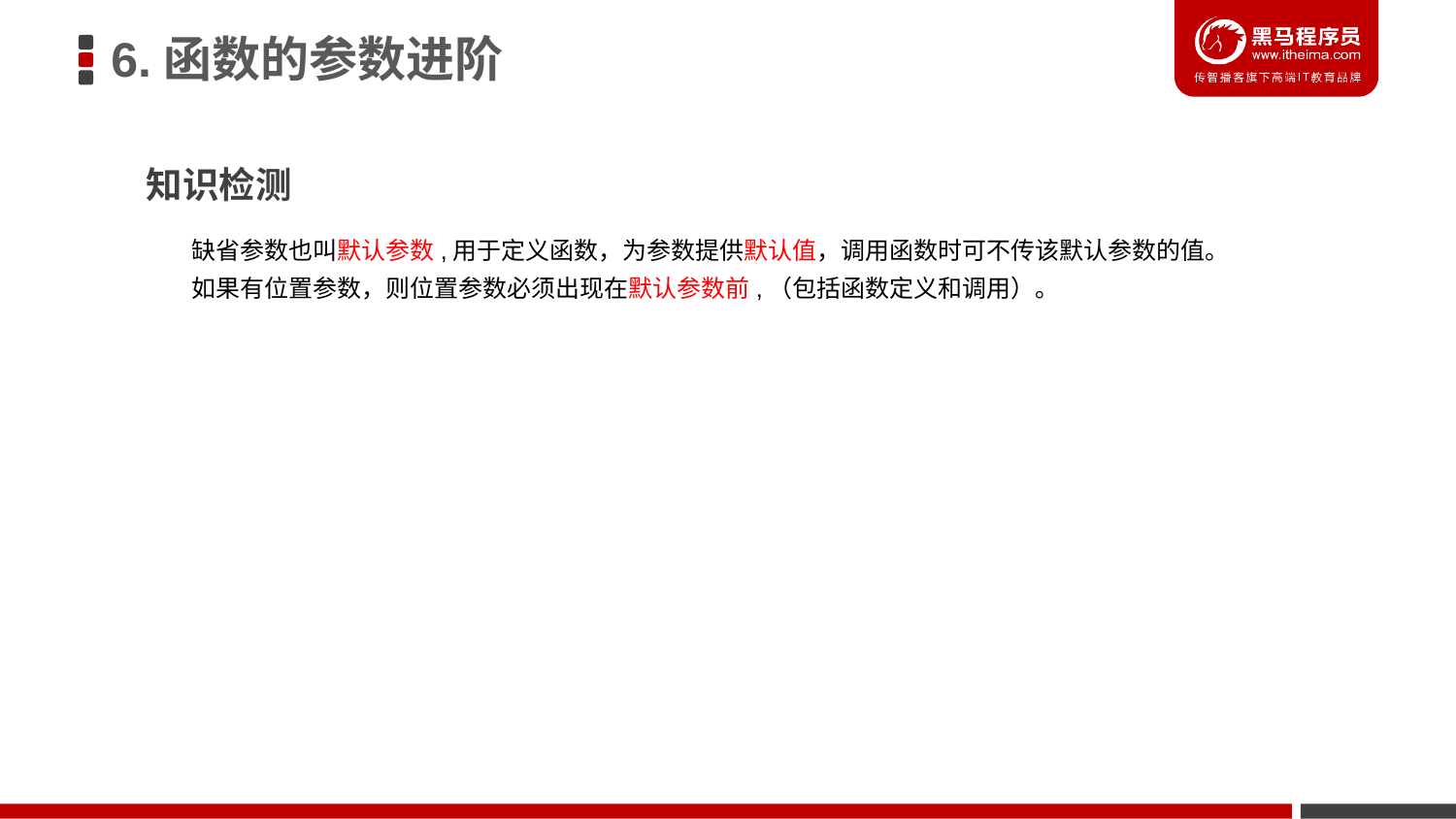

6.函数的参数进阶
知识检测
缺省参数也叫默认参数,用于定义函数，为参数提供默认值，调用函数时可不传该默认参数的值。
如果有位置参数，则位置参数必须出现在默认参数前,（包括函数定义和调用）。